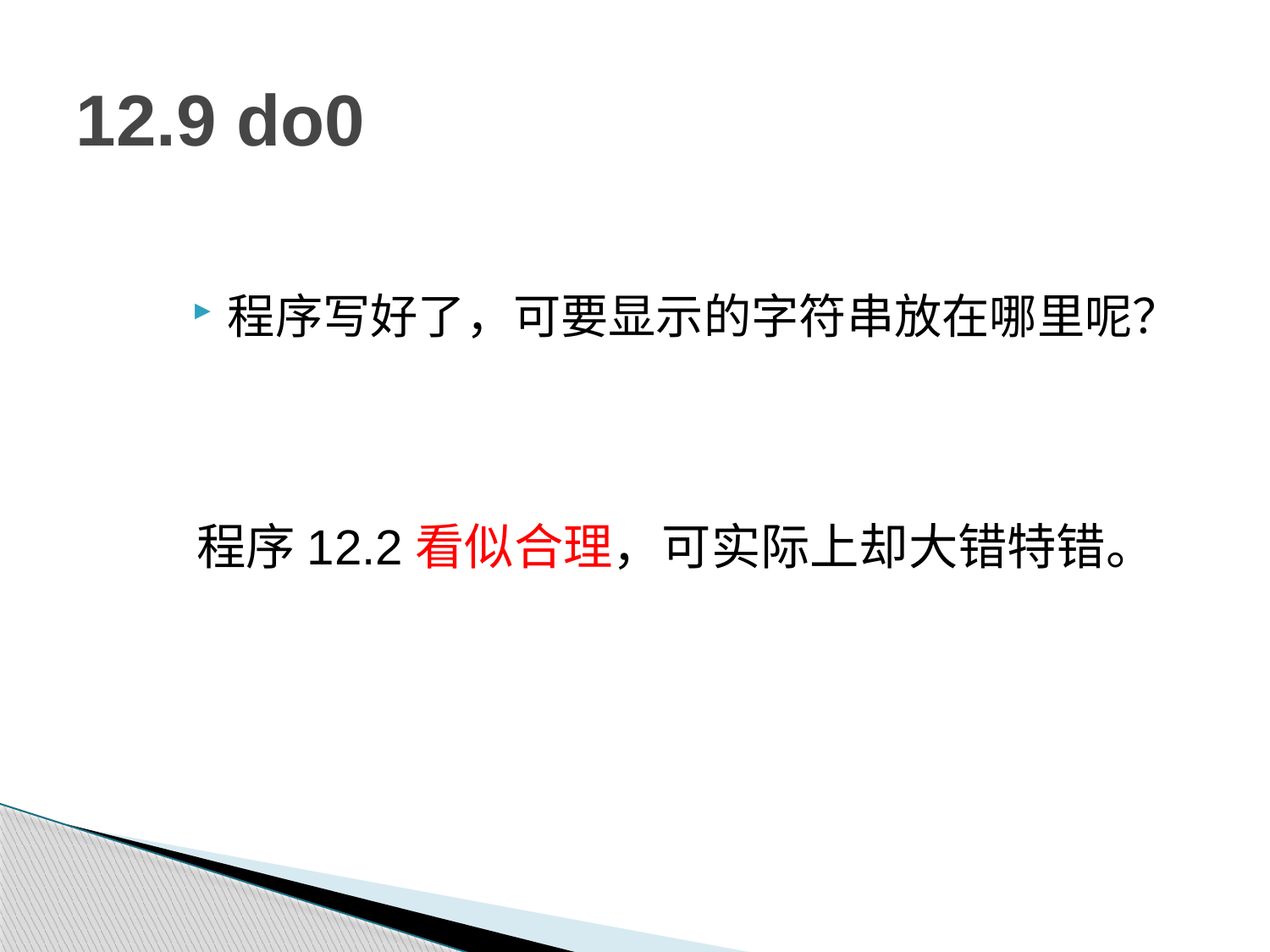

# 12.9 do0
程序写好了，可要显示的字符串放在哪里呢？

程序12.2看似合理，可实际上却大错特错。